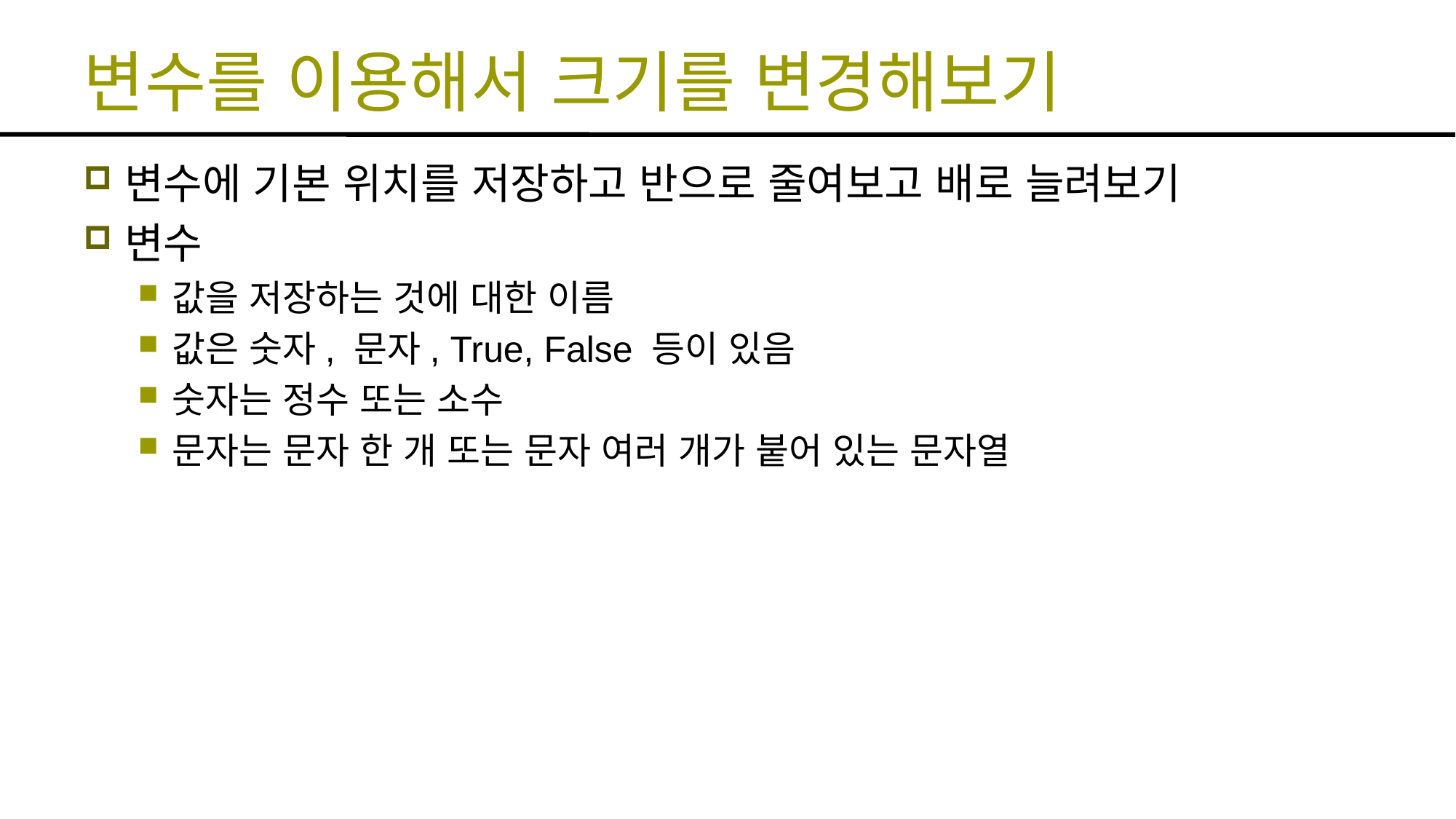

# 변수를 이용해서 크기를 변경해보기
변수에 기본 위치를 저장하고 반으로 줄여보고 배로 늘려보기
변수
값을 저장하는 것에 대한 이름
값은 숫자, 문자, True, False 등이 있음
숫자는 정수 또는 소수
문자는 문자 한 개 또는 문자 여러 개가 붙어 있는 문자열